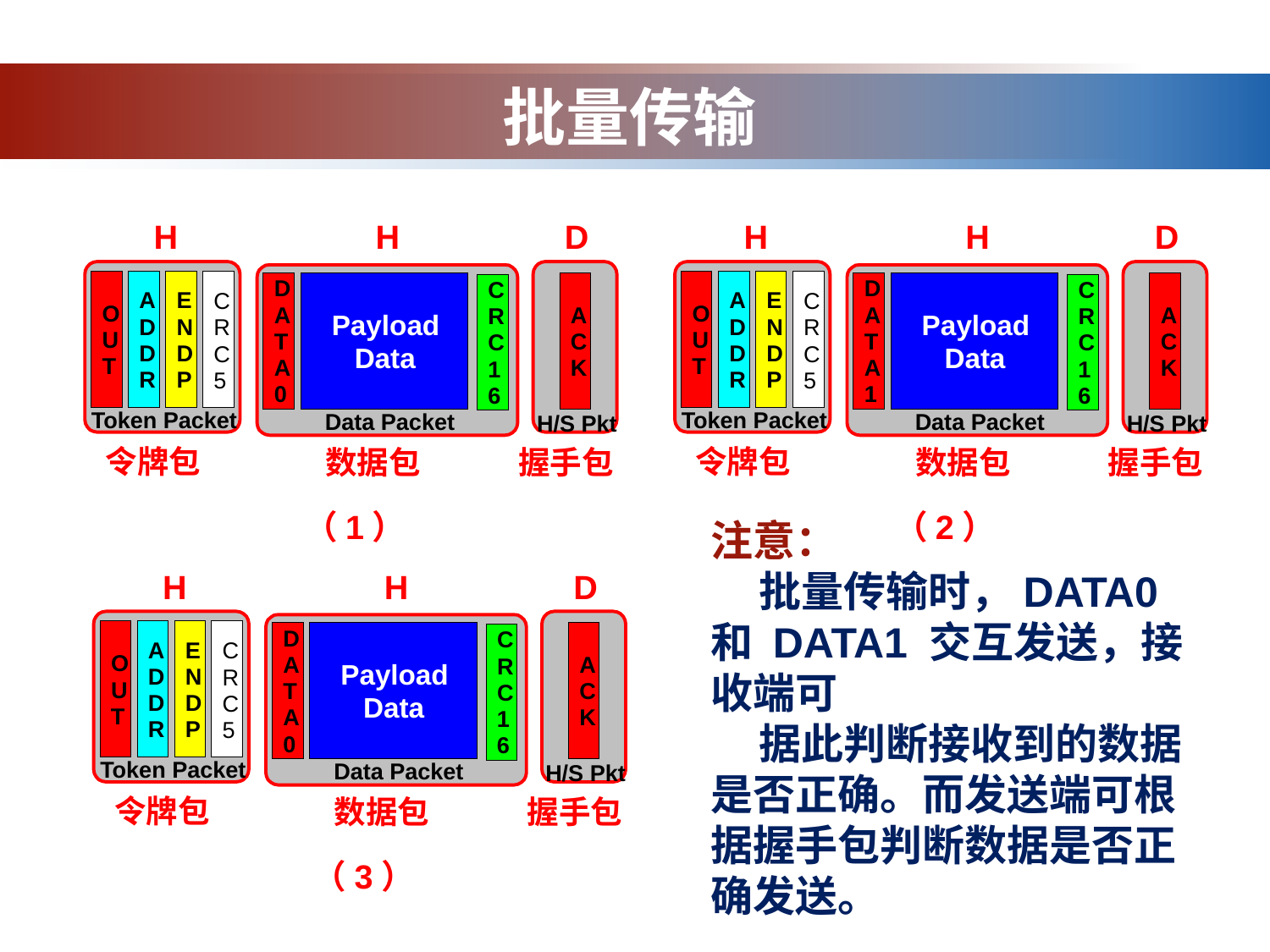

# 批量传输
H
H
D
H
H
D

D
D

C
C
A
E
A
E
C
C
O
O
A
A
A
A
R
R
Payload
Payload
D
N
D
N
R
R
U
U
T
C
T
C
C
C
D
D
D
D
C
C
Data
Data
T
T
A
K
A
K
1
1
R
P
R
P
5
5
0
1
6
6
Token Packet
Token Packet
Data Packet
Data Packet
H/S Pkt
H/S Pkt
令牌包
令牌包
数据包
握手包
数据包
握手包
（1）
（2）
注意：
    批量传输时，DATA0 和 DATA1 交互发送，接收端可
    据此判断接收到的数据是否正确。而发送端可根据握手包判断数据是否正确发送。
H
H
D

D

C
A
E
C
O
A
A
R
Payload
D
N
R
U
T
C
C
D
D
C
Data
T
A
K
1
R
P
5
0
6
Token Packet
Data Packet
H/S Pkt
令牌包
数据包
握手包
（3）